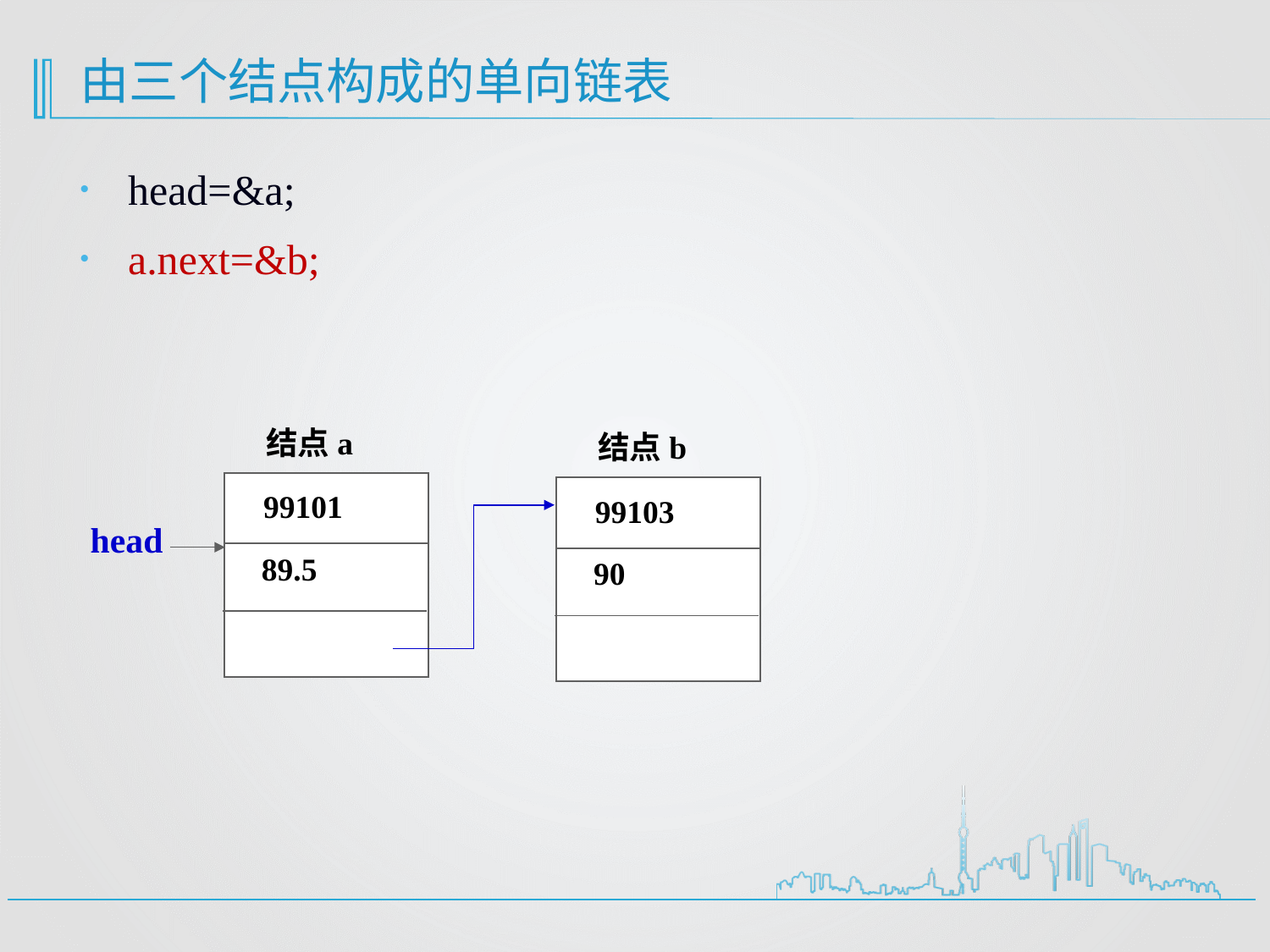

# 由三个结点构成的单向链表
head=&a;
a.next=&b;

   结点a

  99101
  89.5

   结点b

  99103
  90

head